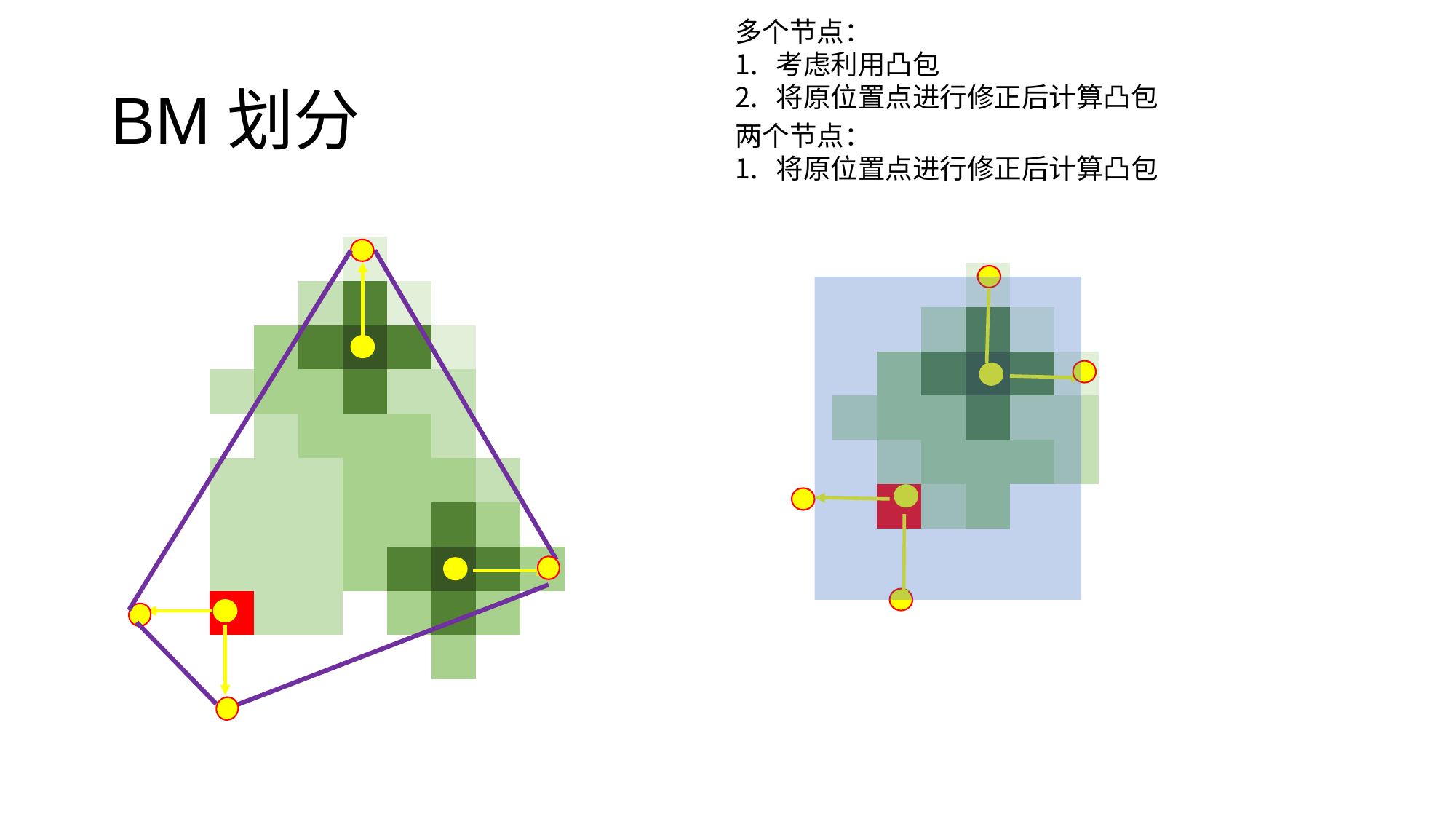

多个节点：
考虑利用凸包
将原位置点进行修正后计算凸包
# BM划分
两个节点：
将原位置点进行修正后计算凸包
|  |  |  |  |  |  |  |  |  |  |
| --- | --- | --- | --- | --- | --- | --- | --- | --- | --- |
|  |  |  |  |  |  |  |  |  |  |
|  |  |  |  |  |  |  |  |  |  |
|  |  |  |  |  |  |  |  |  |  |
|  |  |  |  |  |  |  |  |  |  |
|  |  |  |  |  |  |  |  |  |  |
|  |  |  |  |  |  |  |  |  |  |
|  |  |  |  |  |  |  |  |  |  |
|  |  |  |  |  |  |  |  |  |  |
|  |  |  |  |  |  |  |  |  |  |

|  |  |  |  |  |  |  |  |  |  |
| --- | --- | --- | --- | --- | --- | --- | --- | --- | --- |
|  |  |  |  |  |  |  |  |  |  |
|  |  |  |  |  |  |  |  |  |  |
|  |  |  |  |  |  |  |  |  |  |
|  |  |  |  |  |  |  |  |  |  |
|  |  |  |  |  |  |  |  |  |  |
|  |  |  |  |  |  |  |  |  |  |
|  |  |  |  |  |  |  |  |  |  |
|  |  |  |  |  |  |  |  |  |  |
|  |  |  |  |  |  |  |  |  |  |